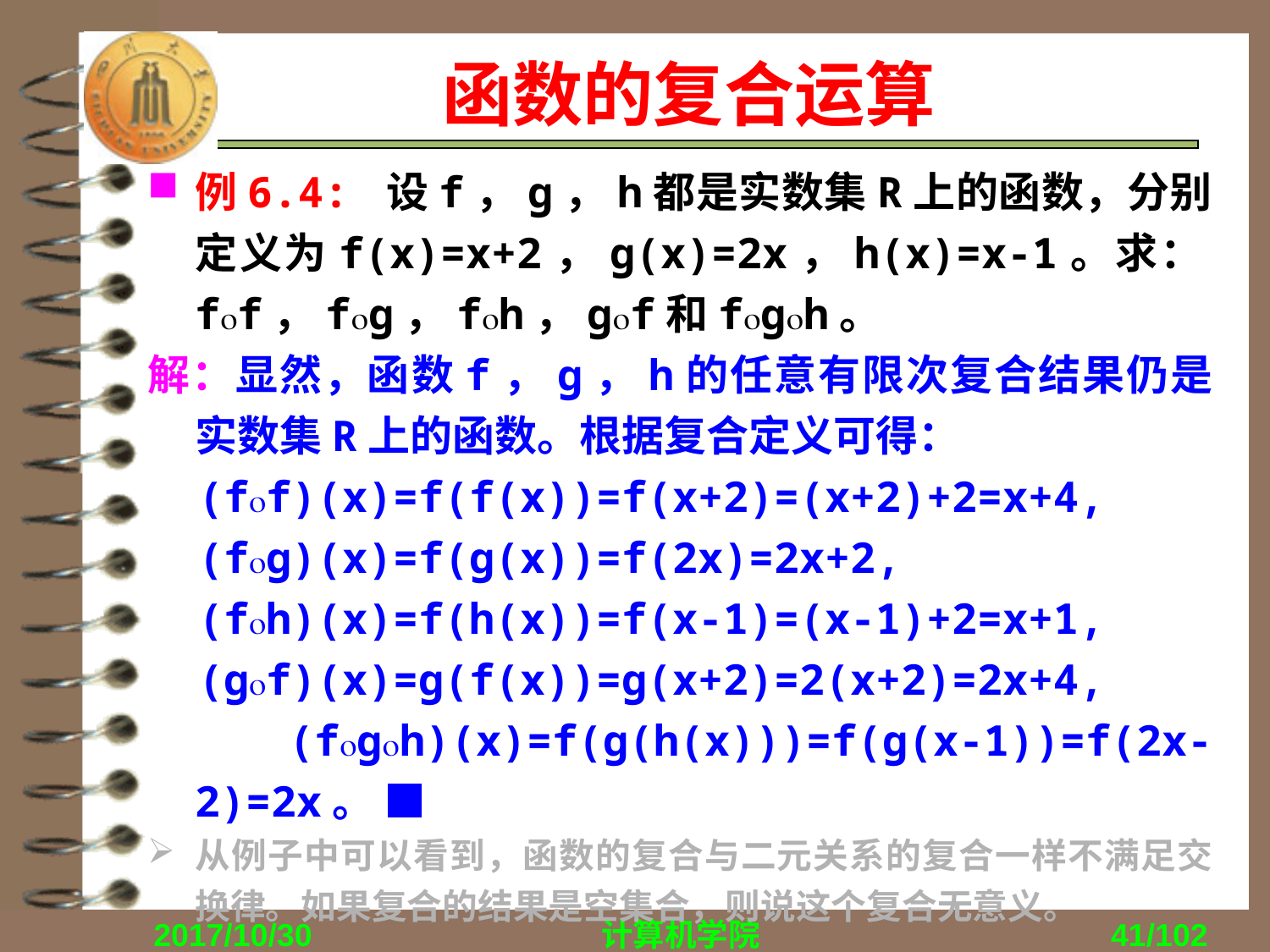

# 函数的复合运算
例6.4: 设f，g，h都是实数集R上的函数，分别定义为f(x)=x+2，g(x)=2x，h(x)=x-1。求：fοf，fοg，fοh，gοf和fοgοh。
解：显然，函数f，g，h的任意有限次复合结果仍是实数集R上的函数。根据复合定义可得：
  (fοf)(x)=f(f(x))=f(x+2)=(x+2)+2=x+4,
  (fοg)(x)=f(g(x))=f(2x)=2x+2,
  (fοh)(x)=f(h(x))=f(x-1)=(x-1)+2=x+1,
  (gοf)(x)=g(f(x))=g(x+2)=2(x+2)=2x+4,
  (fοgοh)(x)=f(g(h(x)))=f(g(x-1))=f(2x-2)=2x。 ■
从例子中可以看到，函数的复合与二元关系的复合一样不满足交换律。如果复合的结果是空集合，则说这个复合无意义。
2017/10/30
计算机学院
41/102